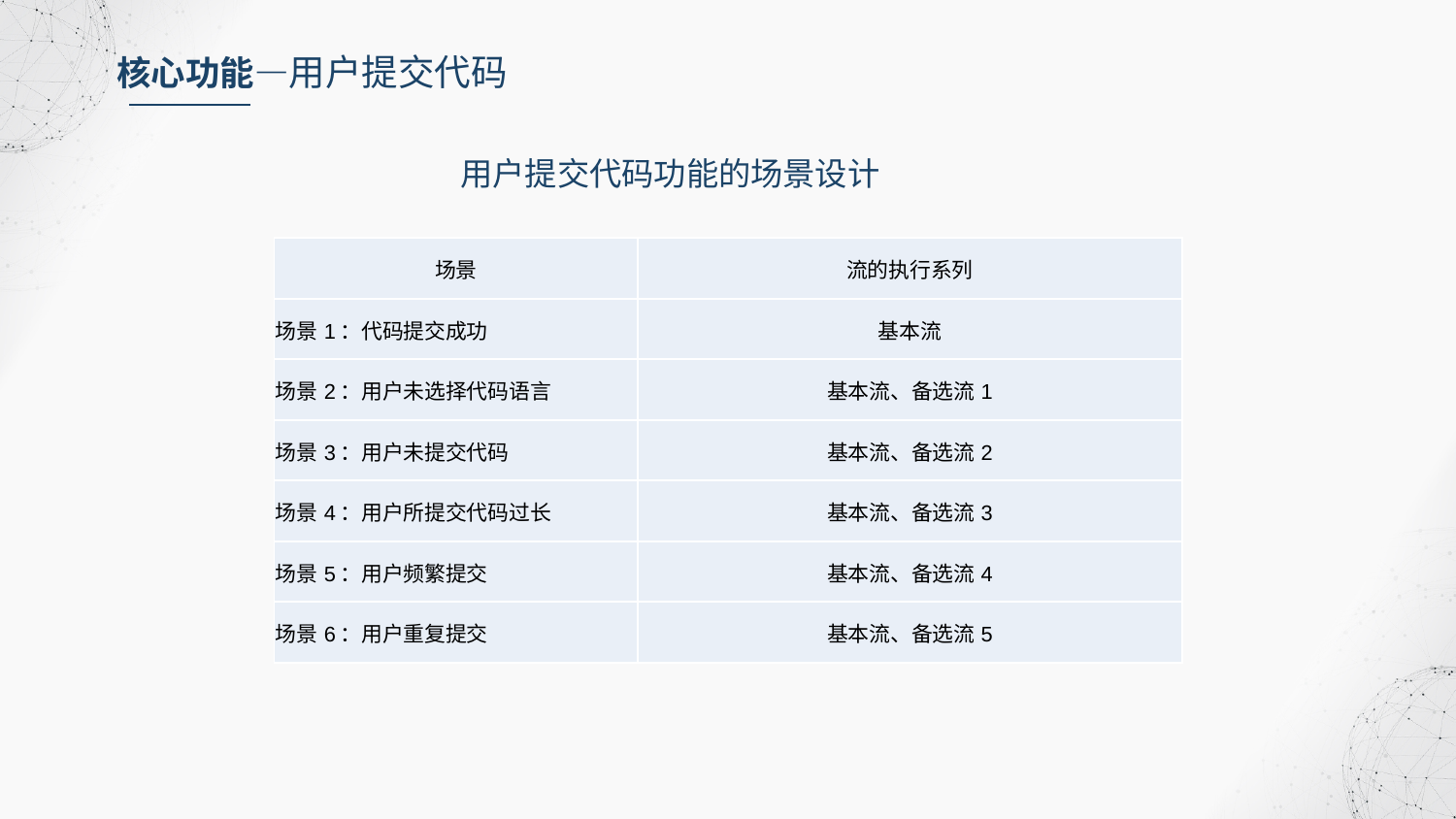

核心功能—用户提交代码

用户提交代码功能的场景设计

| 场景 | 流的执行系列 |
| --- | --- |
| 场景1：代码提交成功 | 基本流 |
| 场景2：用户未选择代码语言 | 基本流、备选流1 |
| 场景3：用户未提交代码 | 基本流、备选流2 |
| 场景4：用户所提交代码过长 | 基本流、备选流3 |
| 场景5：用户频繁提交 | 基本流、备选流4 |
| 场景6：用户重复提交 | 基本流、备选流5 |